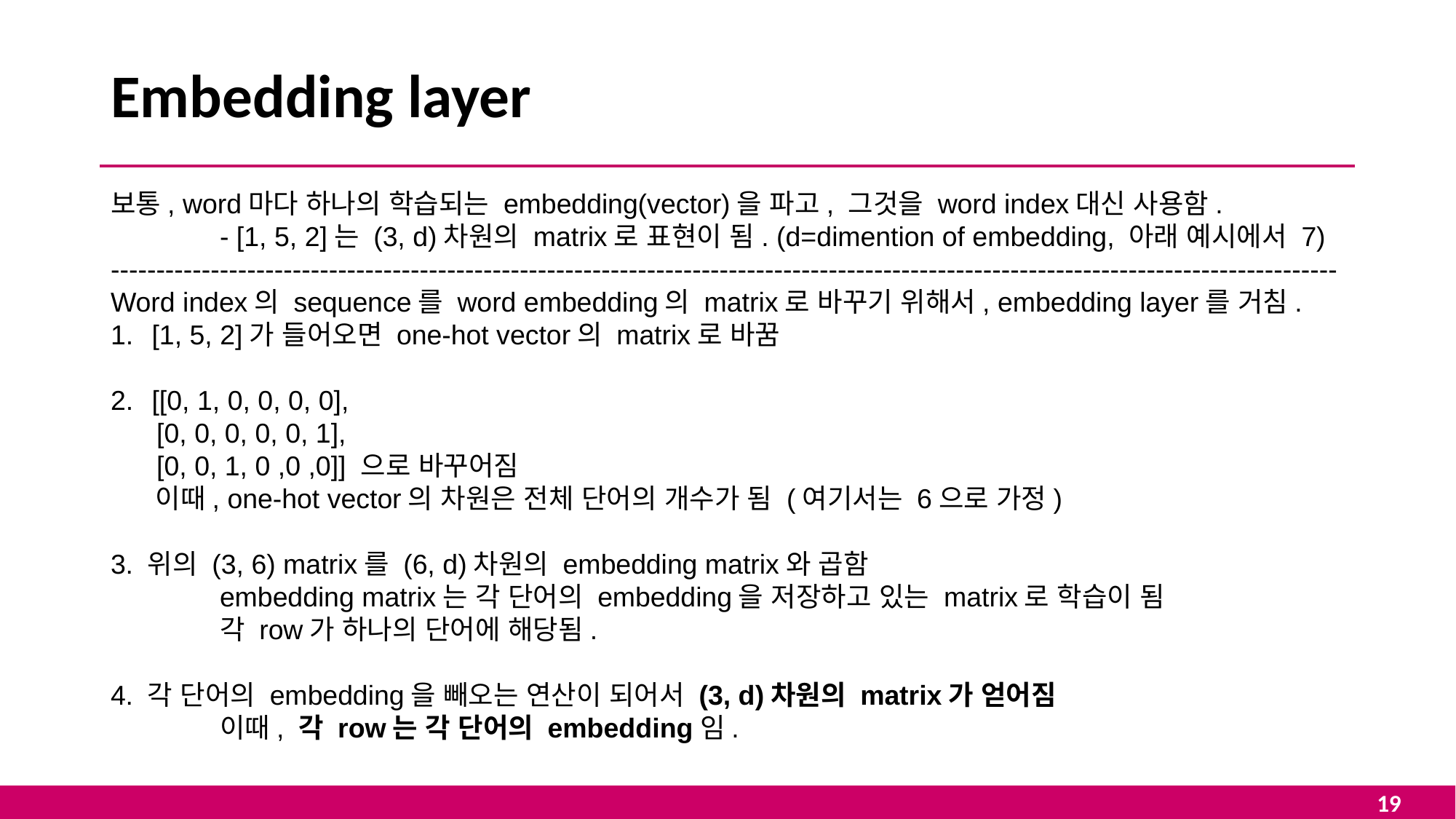

# Embedding layer
보통, word마다 하나의 학습되는 embedding(vector)을 파고, 그것을 word index대신 사용함.
	- [1, 5, 2]는 (3, d)차원의 matrix로 표현이 됨. (d=dimention of embedding, 아래 예시에서 7)
---------------------------------------------------------------------------------------------------------------------------------------
Word index의 sequence를 word embedding의 matrix로 바꾸기 위해서, embedding layer를 거침.
[1, 5, 2]가 들어오면 one-hot vector의 matrix로 바꿈

[[0, 1, 0, 0, 0, 0],
      [0, 0, 0, 0, 0, 1],
      [0, 0, 1, 0 ,0 ,0]] 으로 바꾸어짐
     이때, one-hot vector의 차원은 전체 단어의 개수가 됨 (여기서는 6으로 가정)

3. 위의 (3, 6) matrix를 (6, d)차원의 embedding matrix와 곱함
	embedding matrix는 각 단어의 embedding을 저장하고 있는 matrix로 학습이 됨
	각 row가 하나의 단어에 해당됨.

4. 각 단어의 embedding을 빼오는 연산이 되어서 (3, d)차원의 matrix가 얻어짐
	이때, 각 row는 각 단어의 embedding임.

19